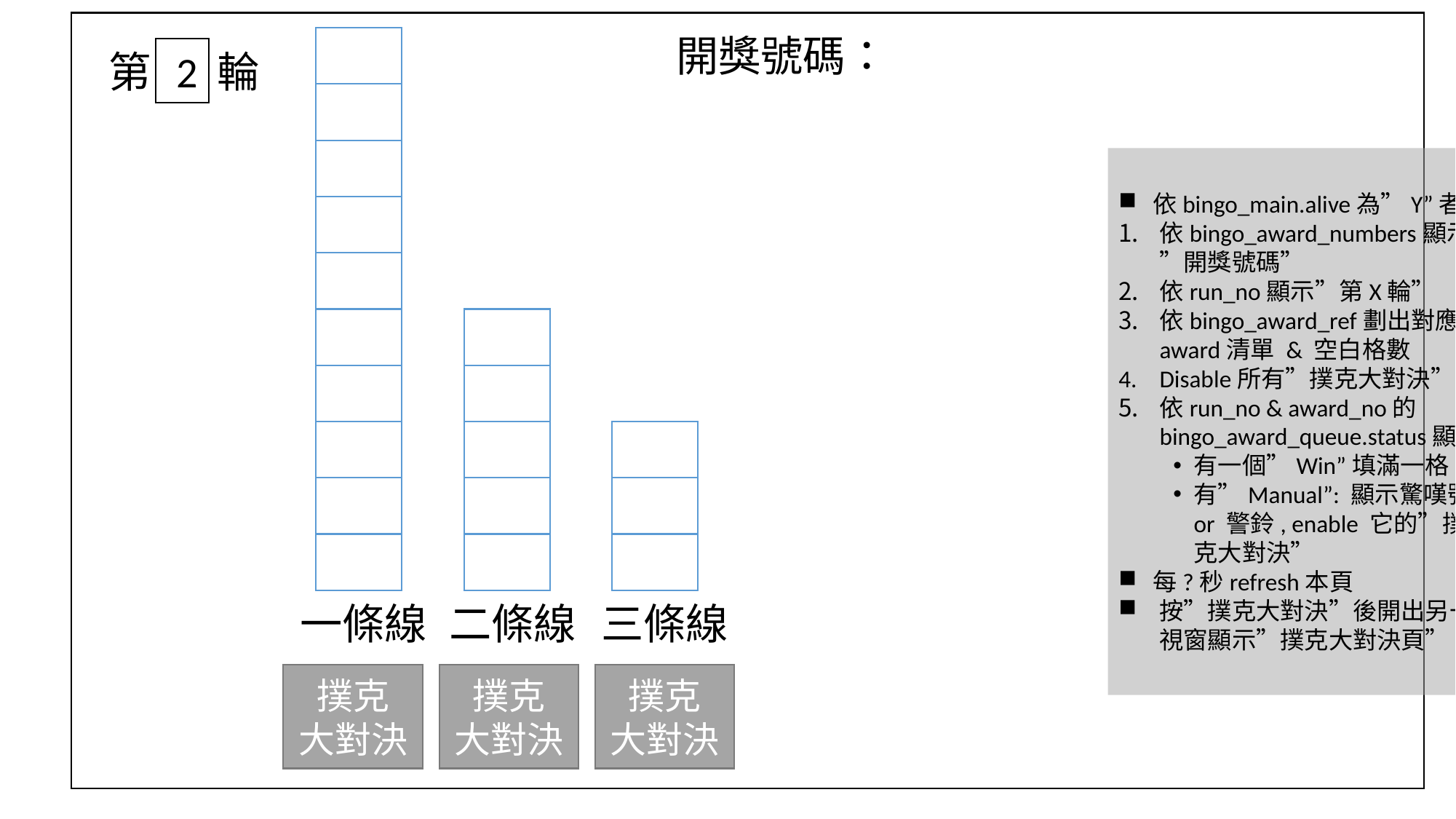

# 開獎頁

開獎號碼：

 2
第       輪

依bingo_main.alive為”Y”者：
依bingo_award_numbers顯示”開獎號碼”
依run_no顯示”第X輪”
依bingo_award_ref劃出對應的award清單 & 空白格數
Disable所有”撲克大對決”
依run_no & award_no的bingo_award_queue.status顯示：
有一個”Win”填滿一格
有”Manual”: 顯示驚嘆號 or 警鈴, enable 它的”撲克大對決”
每?秒refresh本頁
按”撲克大對決”後開出另一視窗顯示”撲克大對決頁”

一條線
二條線
三條線
撲克
大對決
撲克
大對決
撲克
大對決